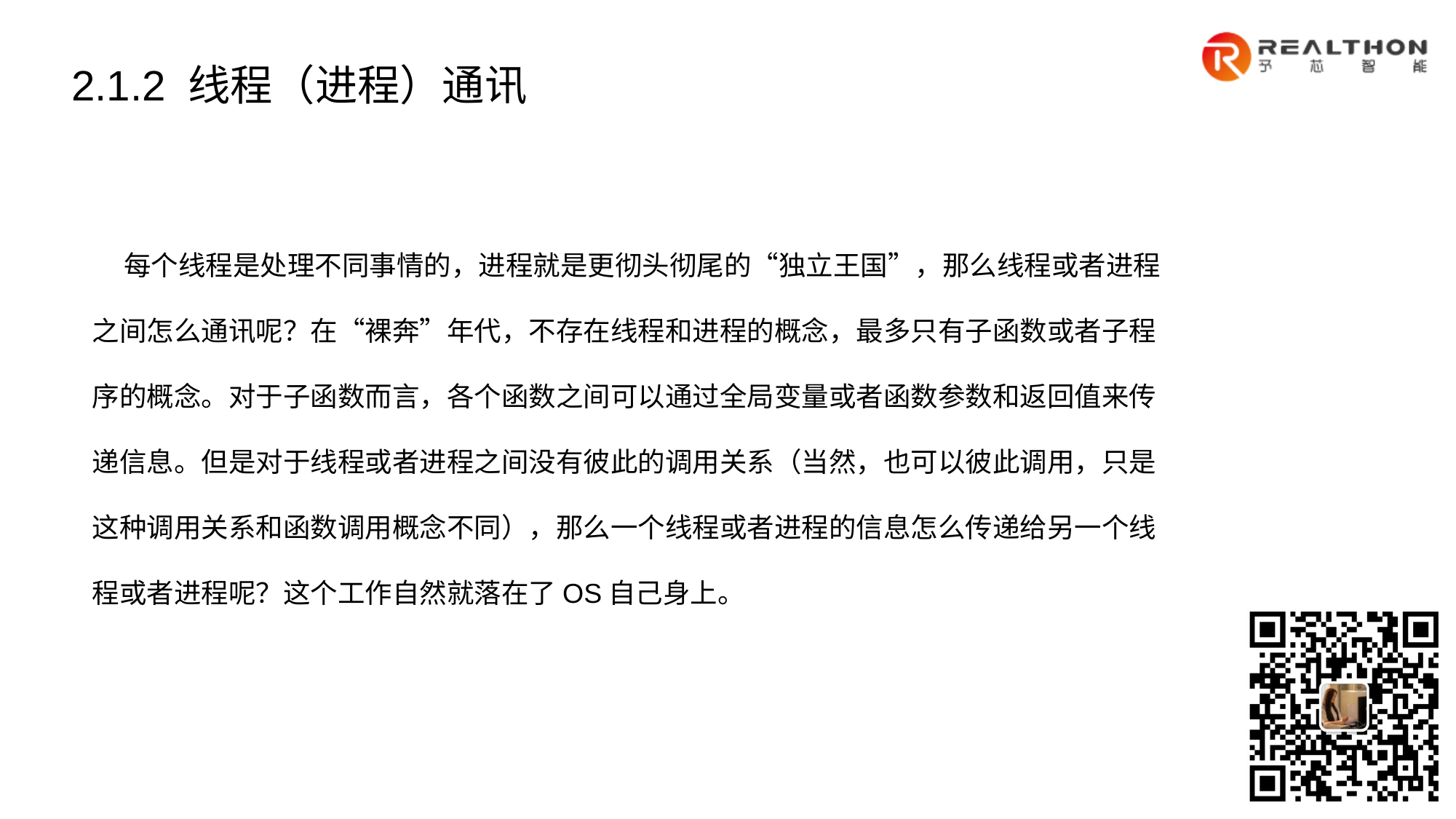

2.1.2 线程（进程）通讯
每个线程是处理不同事情的，进程就是更彻头彻尾的“独立王国”，那么线程或者进程之间怎么通讯呢？在“裸奔”年代，不存在线程和进程的概念，最多只有子函数或者子程序的概念。对于子函数而言，各个函数之间可以通过全局变量或者函数参数和返回值来传递信息。但是对于线程或者进程之间没有彼此的调用关系（当然，也可以彼此调用，只是这种调用关系和函数调用概念不同），那么一个线程或者进程的信息怎么传递给另一个线程或者进程呢？这个工作自然就落在了OS自己身上。